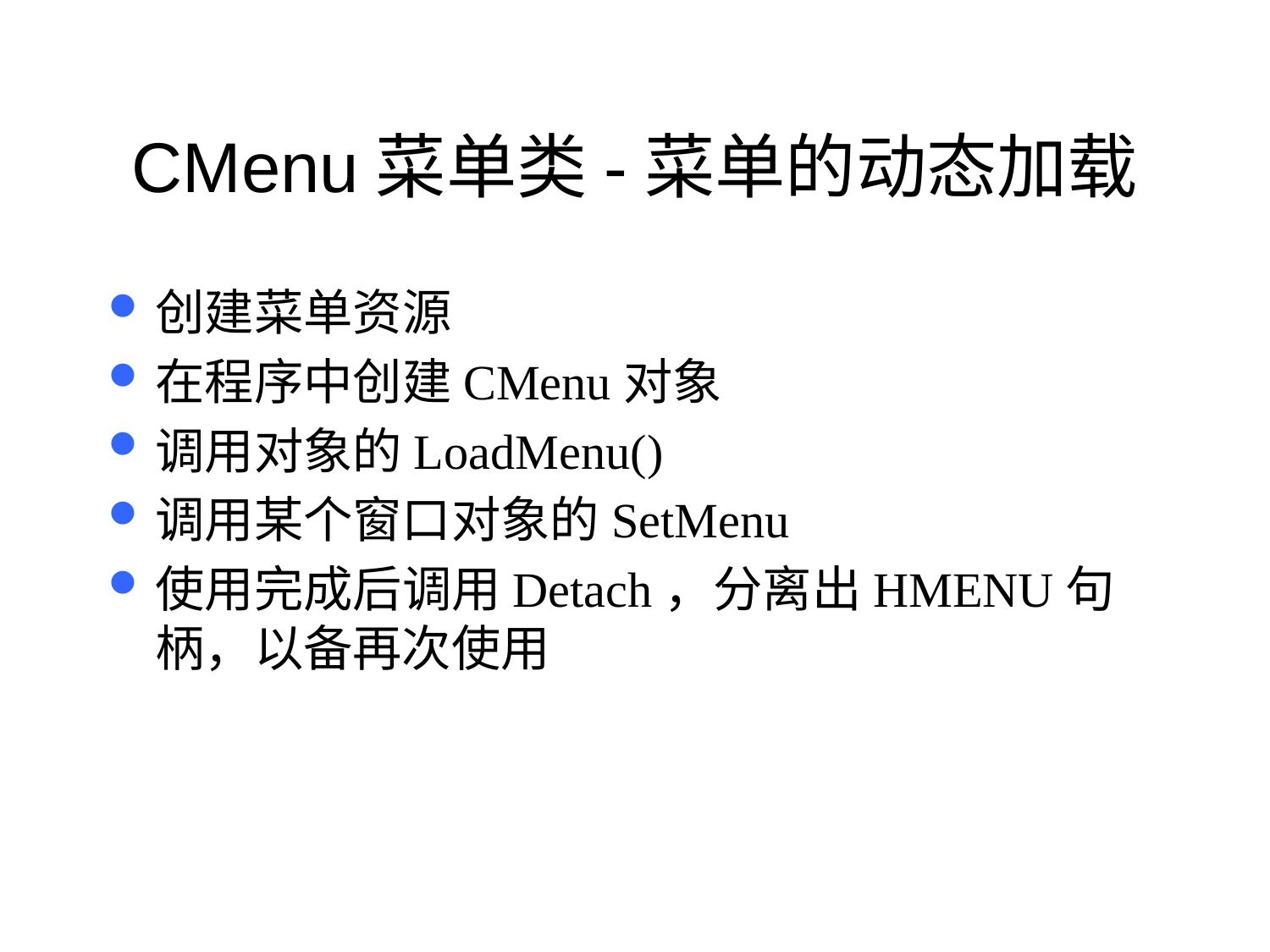

# CMenu菜单类-菜单的动态加载
创建菜单资源
在程序中创建CMenu对象
调用对象的LoadMenu()
调用某个窗口对象的SetMenu
使用完成后调用Detach，分离出HMENU句柄，以备再次使用
105